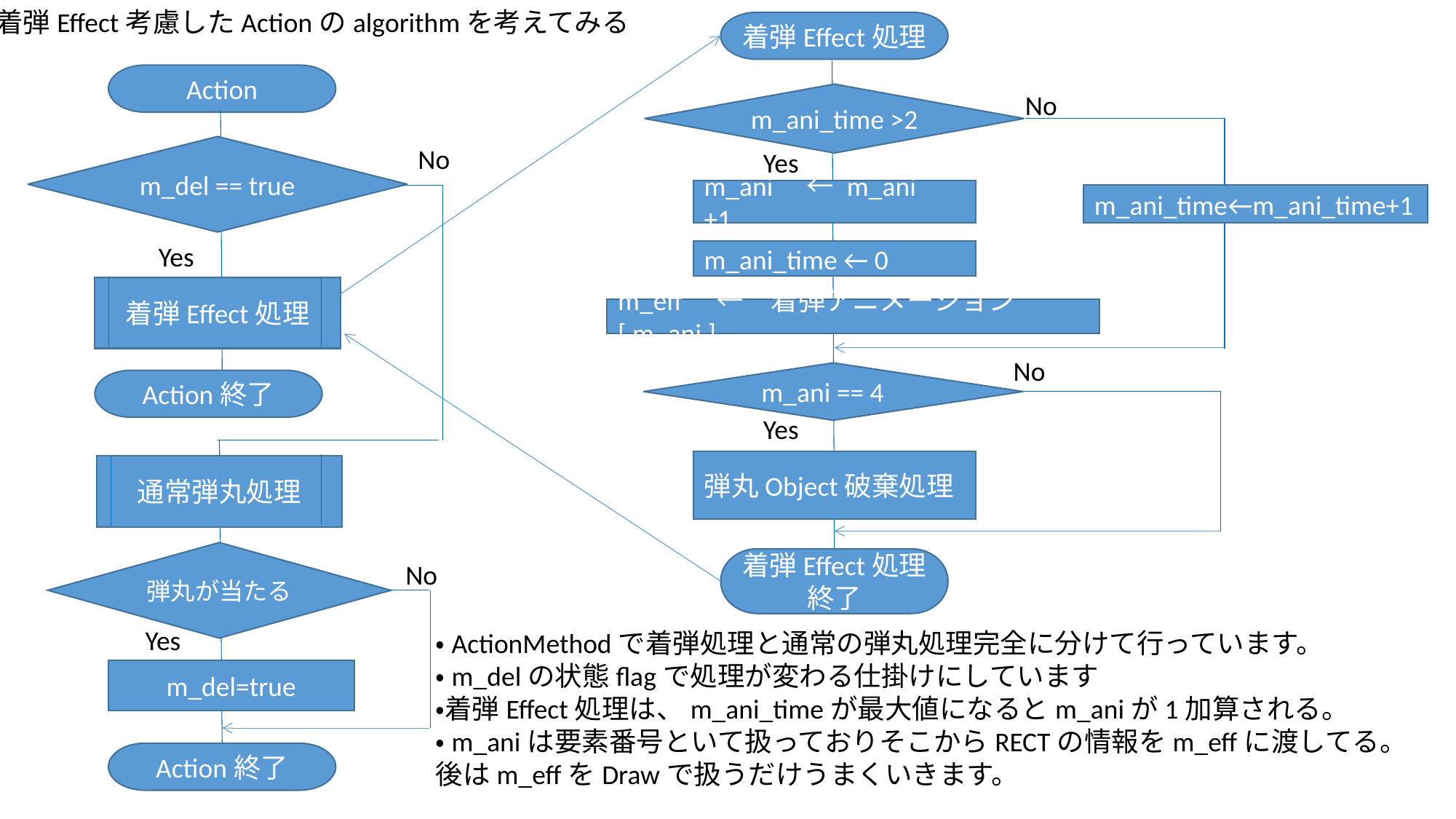

・着弾Effect考慮したActionのalgorithmを考えてみる
着弾Effect処理
Action
No
m_ani_time >2
m_del == true
No
Yes
m_ani　← m_ani　+1
m_ani_time←m_ani_time+1
Yes
m_ani_time ← 0
着弾Effect処理
m_eff　←　着弾アニメーション[ m_ani ]
No
  m_ani == 4
Action終了
Yes
弾丸Object破棄処理
通常弾丸処理
弾丸が当たる
着弾Effect処理終了
No
Yes
・ActionMethodで着弾処理と通常の弾丸処理完全に分けて行っています。
・m_delの状態flagで処理が変わる仕掛けにしています
・着弾Effect処理は、m_ani_timeが最大値になるとm_aniが1加算される。
・m_aniは要素番号といて扱っておりそこからRECTの情報をm_effに渡してる。
後はm_effをDrawで扱うだけうまくいきます。
m_del=true
Action終了